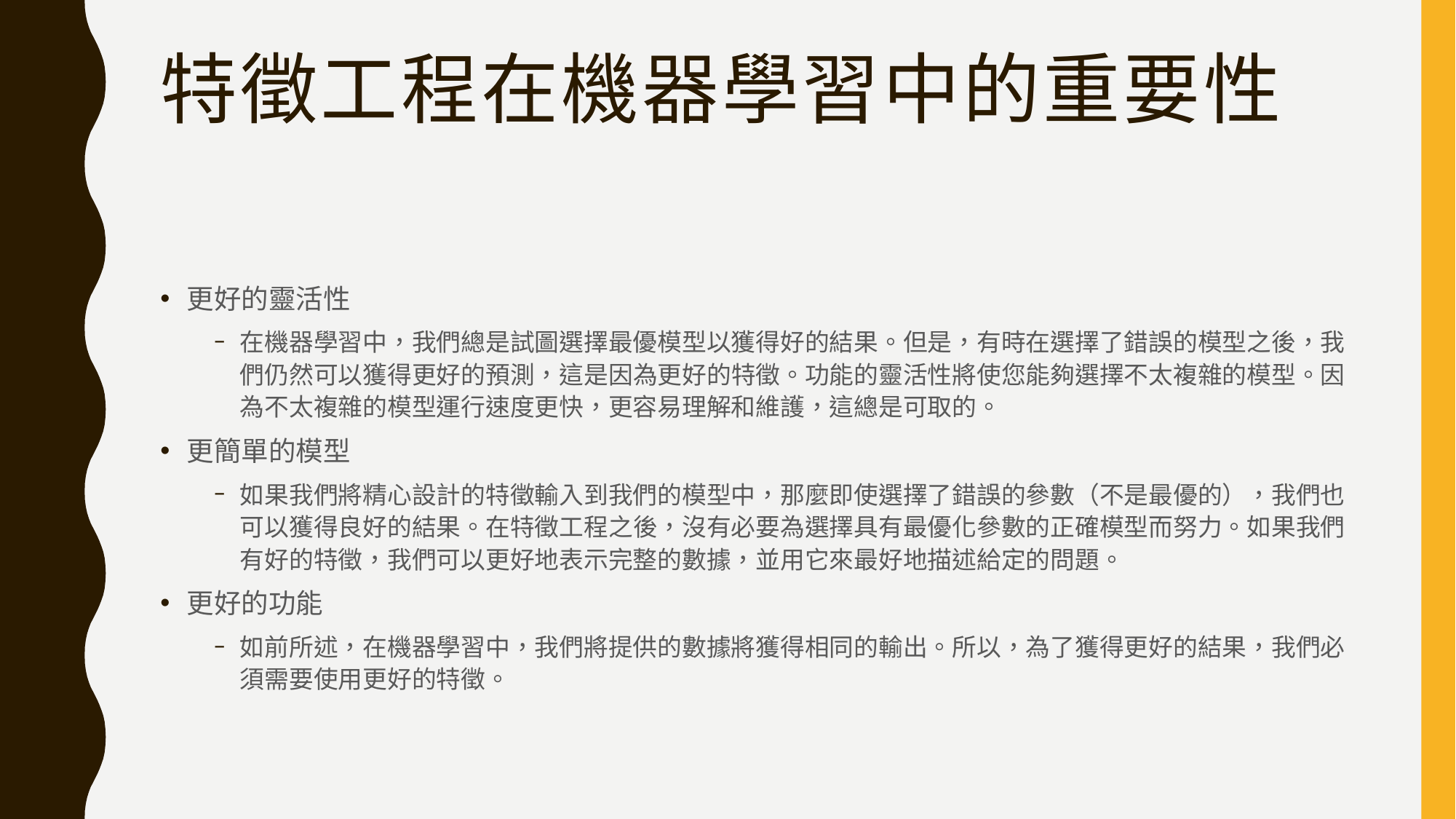

# 特徵工程在機器學習中的重要性
更好的靈活性
在機器學習中，我們總是試圖選擇最優模型以獲得好的結果。但是，有時在選擇了錯誤的模型之後，我們仍然可以獲得更好的預測，這是因為更好的特徵。功能的靈活性將使您能夠選擇不太複雜的模型。因為不太複雜的模型運行速度更快，更容易理解和維護，這總是可取的。
更簡單的模型
如果我們將精心設計的特徵輸入到我們的模型中，那麼即使選擇了錯誤的參數（不是最優的），我們也可以獲得良好的結果。在特徵工程之後，沒有必要為選擇具有最優化參數的正確模型而努力。如果我們有好的特徵，我們可以更好地表示完整的數據，並用它來最好地描述給定的問題。
更好的功能
如前所述，在機器學習中，我們將提供的數據將獲得相同的輸出。所以，為了獲得更好的結果，我們必須需要使用更好的特徵。